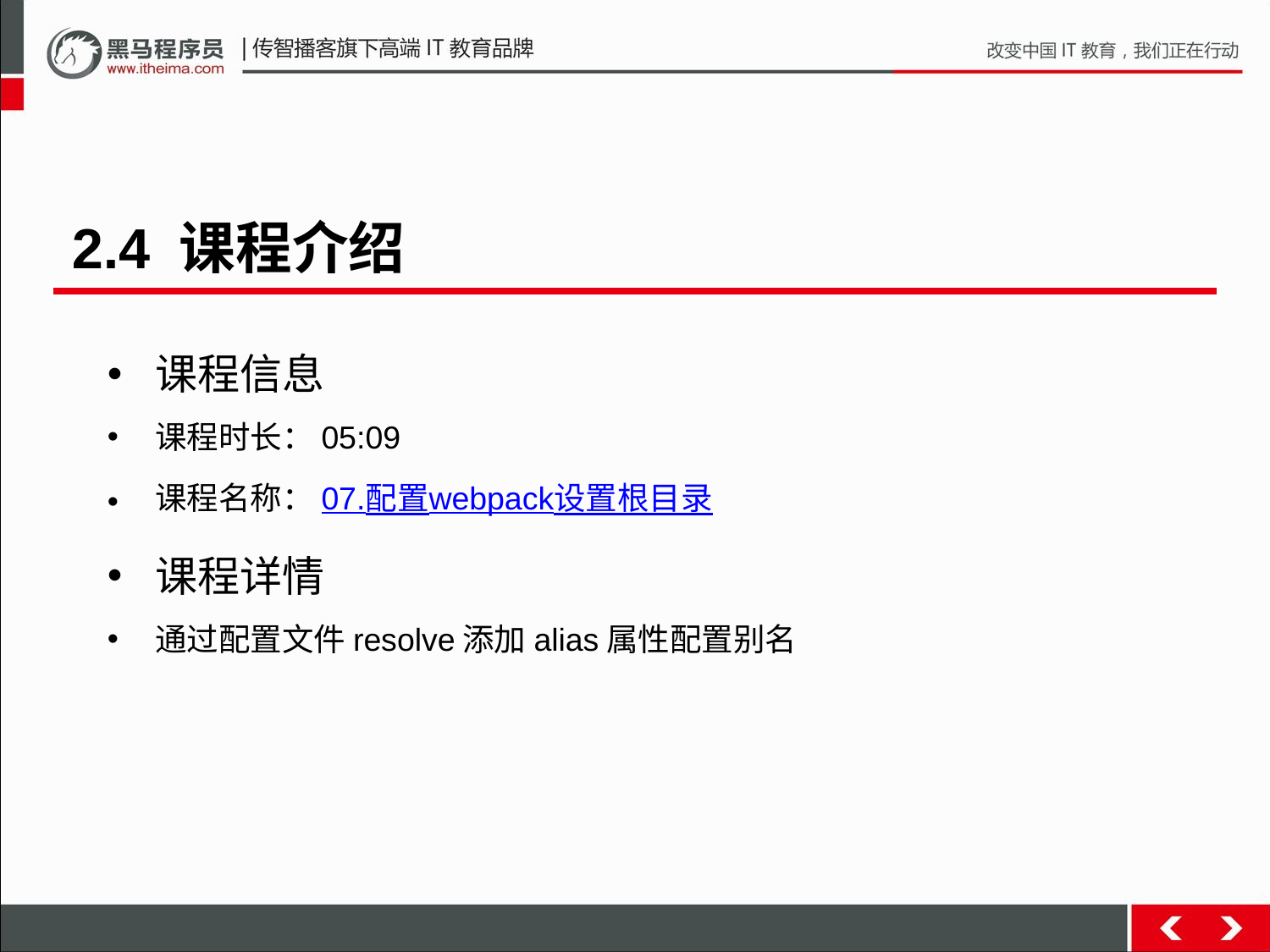

2.4 课程介绍
课程信息
课程时长：05:09
课程名称：07.配置webpack设置根目录
课程详情
通过配置文件resolve添加alias属性配置别名